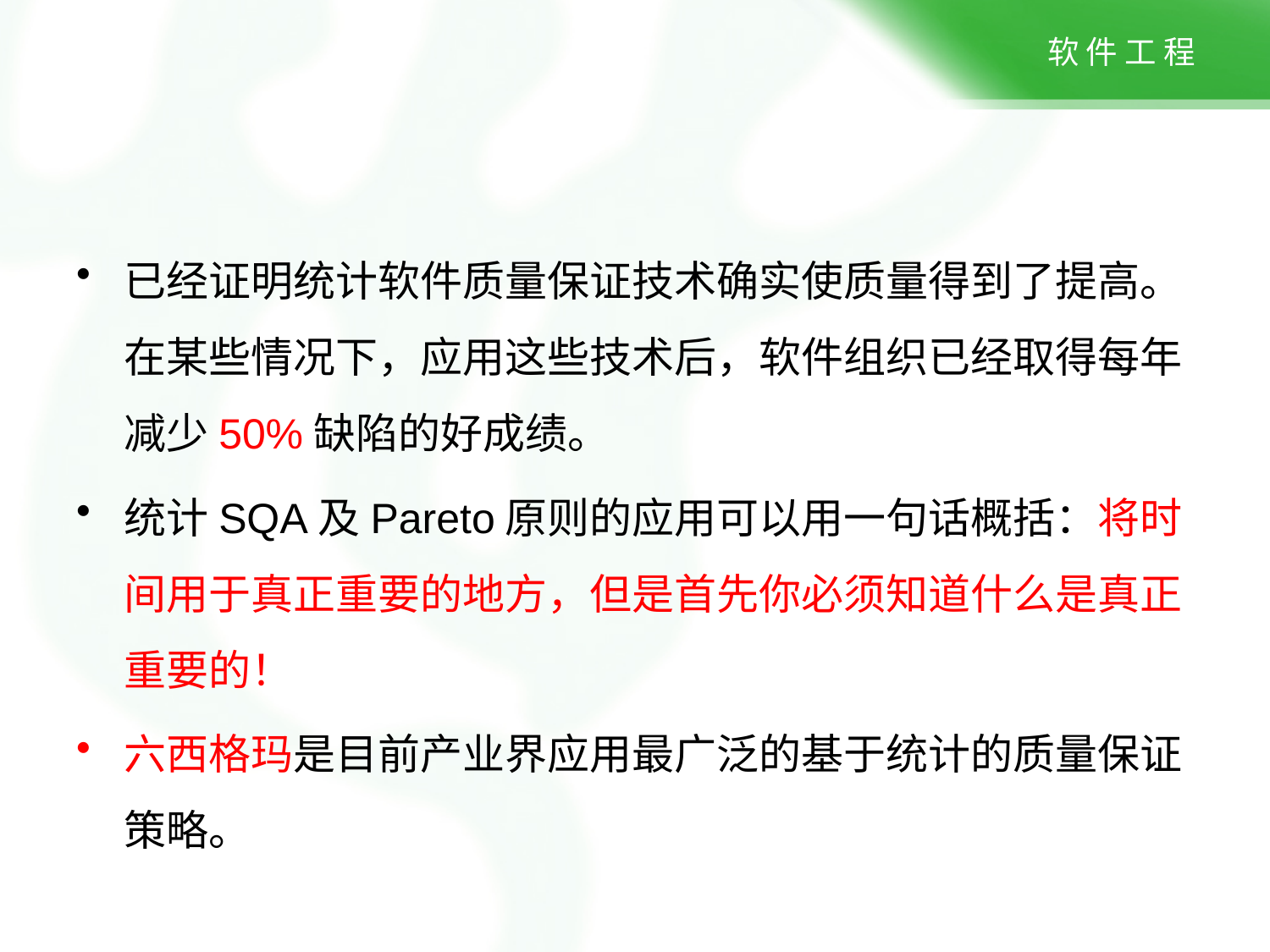

#
已经证明统计软件质量保证技术确实使质量得到了提高。在某些情况下，应用这些技术后，软件组织已经取得每年减少50%缺陷的好成绩。
统计SQA及Pareto原则的应用可以用一句话概括：将时间用于真正重要的地方，但是首先你必须知道什么是真正重要的！
六西格玛是目前产业界应用最广泛的基于统计的质量保证策略。